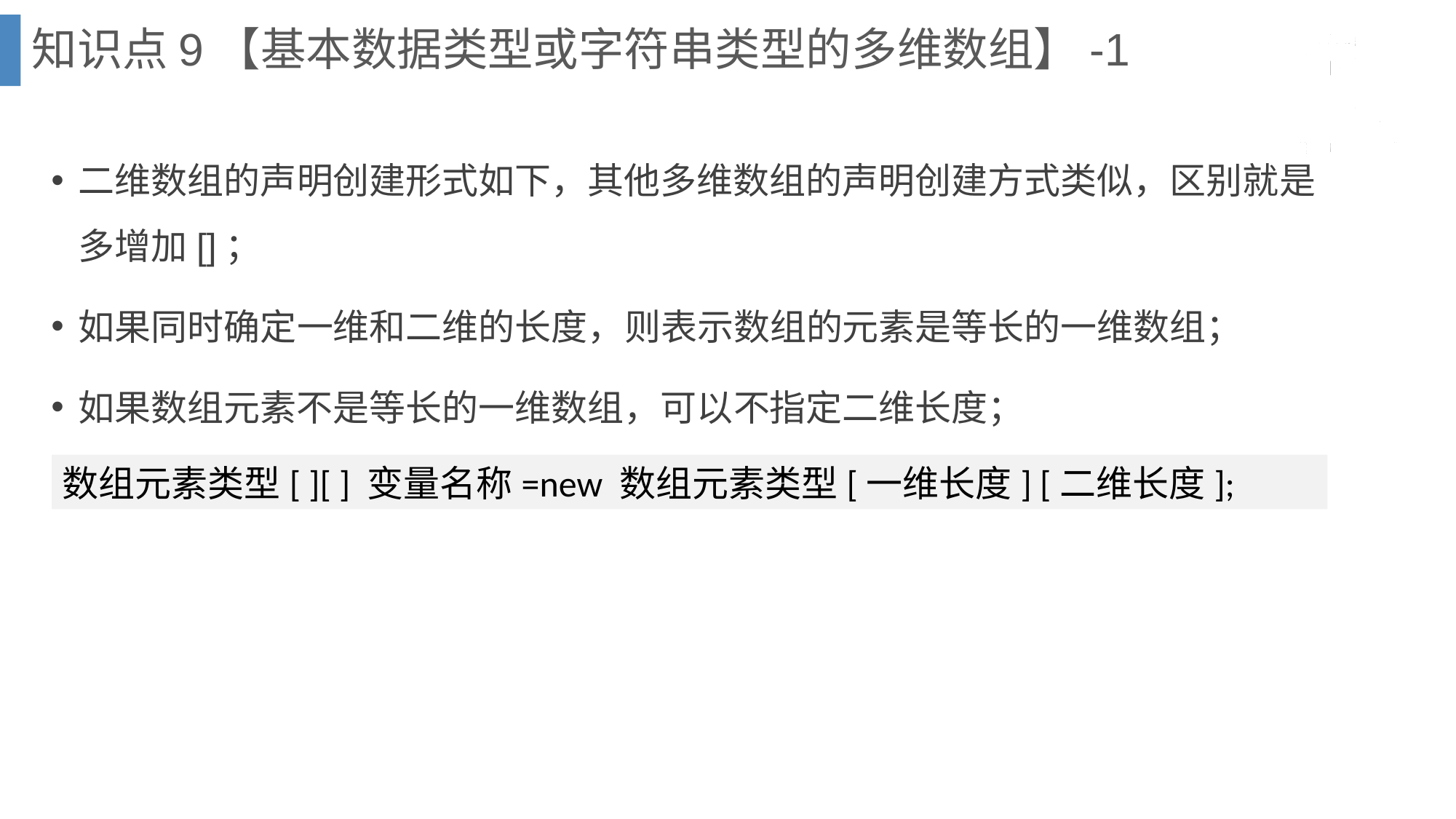

知识点9【基本数据类型或字符串类型的多维数组】-1
二维数组的声明创建形式如下，其他多维数组的声明创建方式类似，区别就是多增加[]；
如果同时确定一维和二维的长度，则表示数组的元素是等长的一维数组；
如果数组元素不是等长的一维数组，可以不指定二维长度；
数组元素类型[ ][ ] 变量名称=new 数组元素类型[一维长度] [二维长度];